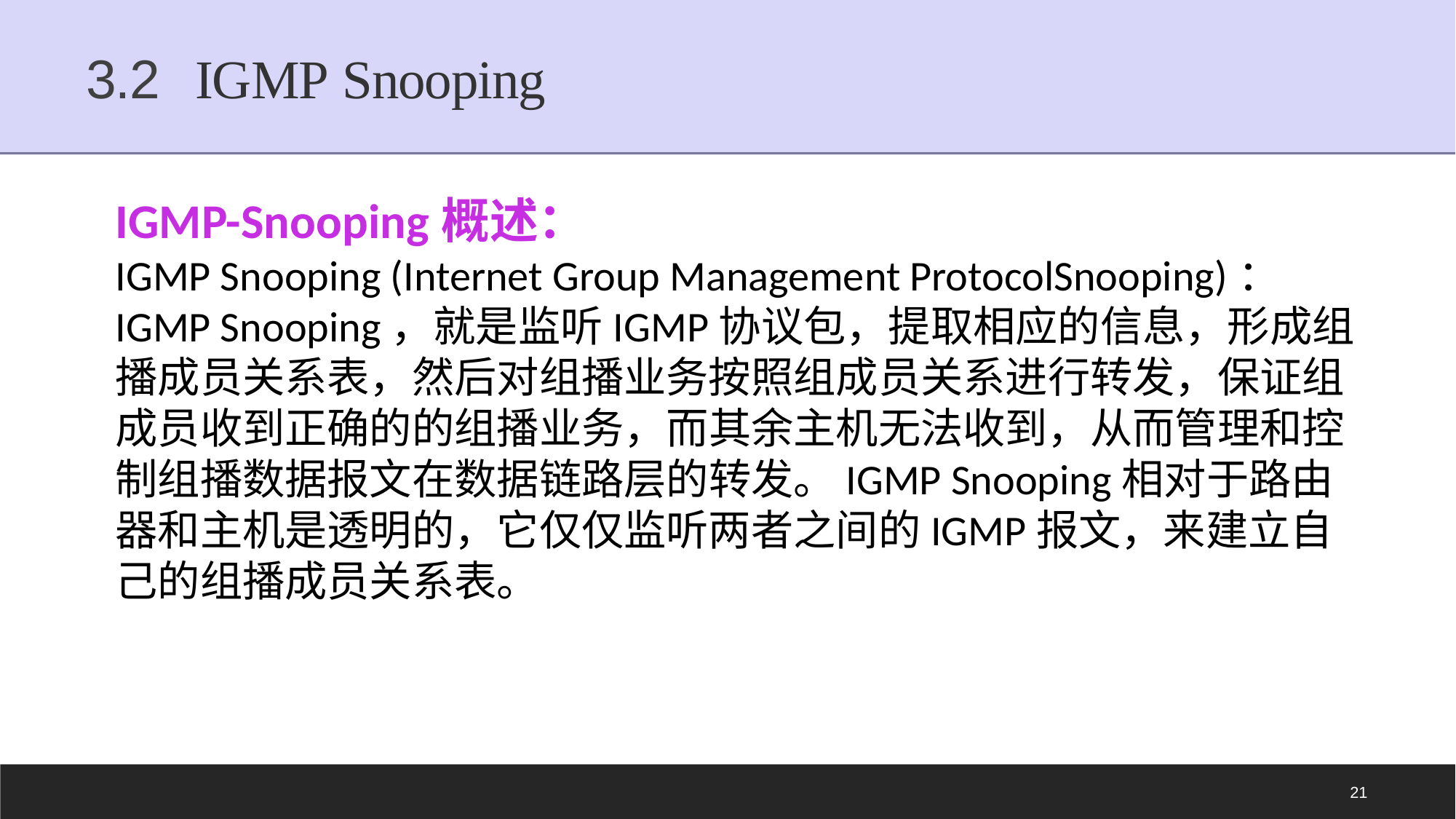

# 3.2	IGMP Snooping
IGMP-Snooping概述：
IGMP Snooping (Internet Group Management ProtocolSnooping)：IGMP Snooping，就是监听IGMP协议包，提取相应的信息，形成组播成员关系表，然后对组播业务按照组成员关系进行转发，保证组成员收到正确的的组播业务，而其余主机无法收到，从而管理和控制组播数据报文在数据链路层的转发。IGMP Snooping相对于路由器和主机是透明的，它仅仅监听两者之间的IGMP报文，来建立自己的组播成员关系表。
21